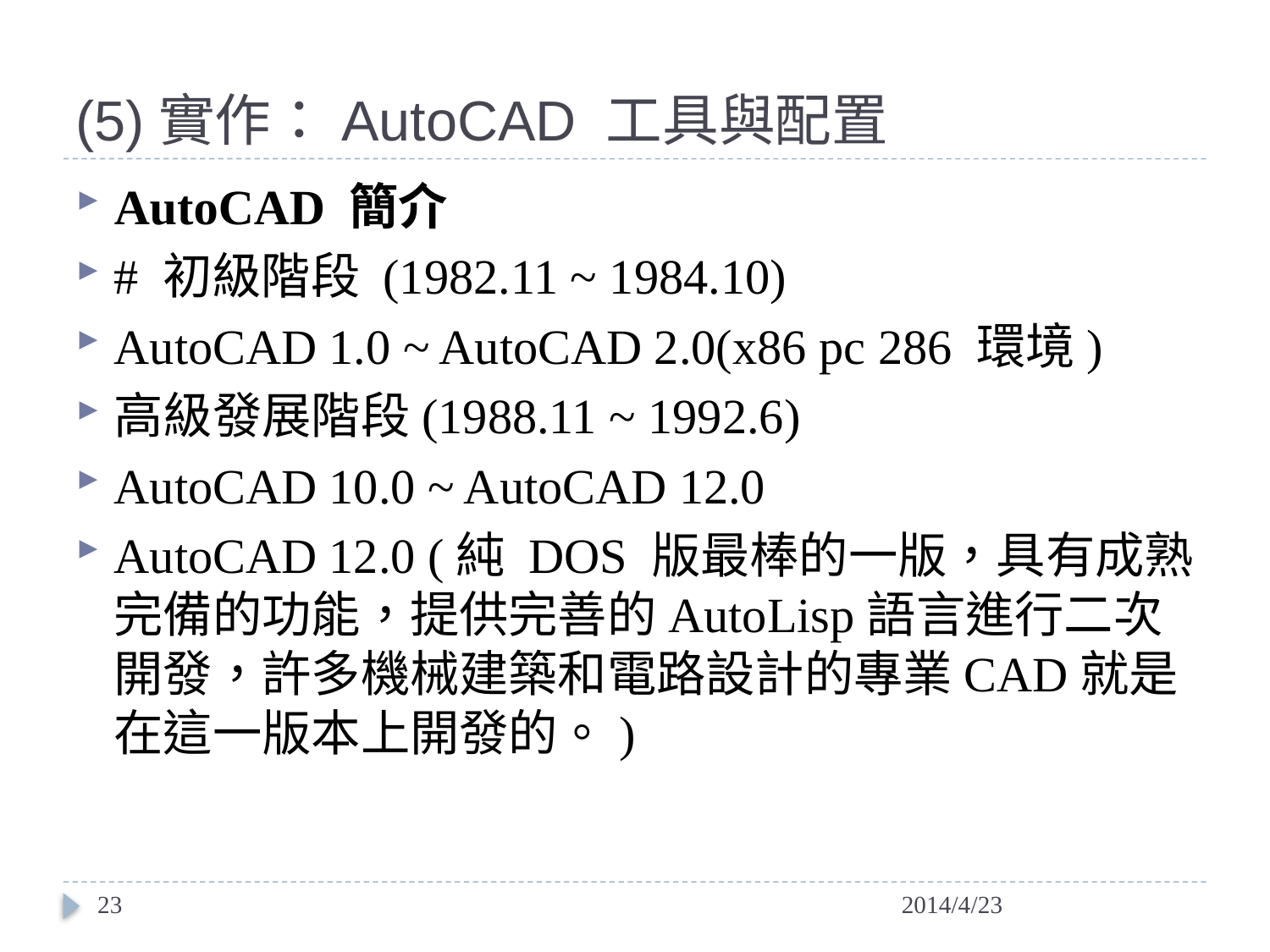

# (5)實作：AutoCAD 工具與配置
AutoCAD 簡介
# 初級階段 (1982.11 ~ 1984.10)
AutoCAD 1.0 ~ AutoCAD 2.0(x86 pc 286 環境)
高級發展階段(1988.11 ~ 1992.6)
AutoCAD 10.0 ~ AutoCAD 12.0
AutoCAD 12.0 (純 DOS 版最棒的一版，具有成熟完備的功能，提供完善的AutoLisp語言進行二次開發，許多機械建築和電路設計的專業CAD就是在這一版本上開發的。)

23
2014/4/23